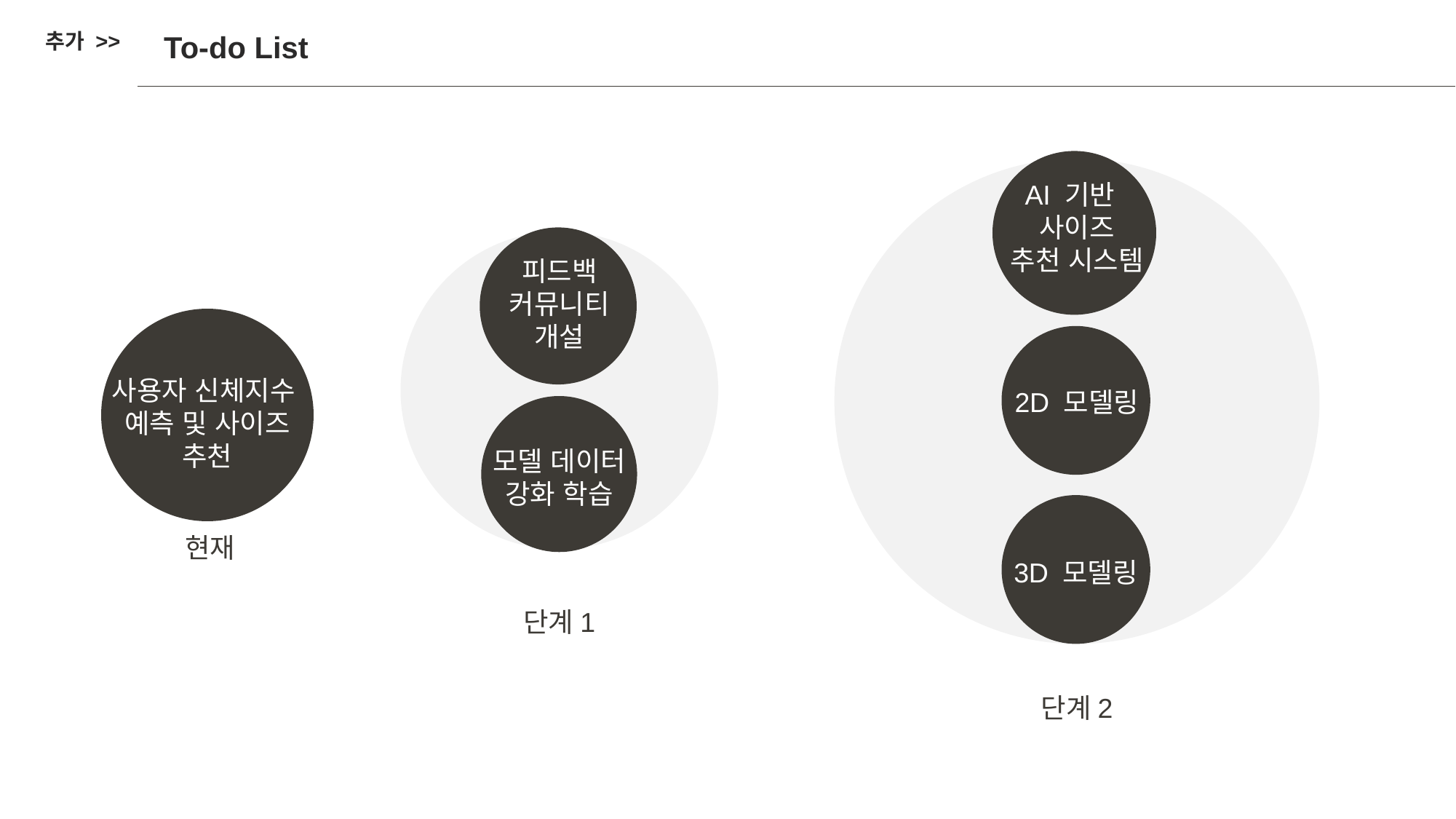

추가 >>
To-do List

AI 기반
 사이즈
 추천 시스템
요소1

피드백
커뮤니티
개설

사용자 신체지수
예측 및 사이즈 추천
2D 모델링

모델 데이터 강화 학습

현재
3D 모델링
단계1
단계2